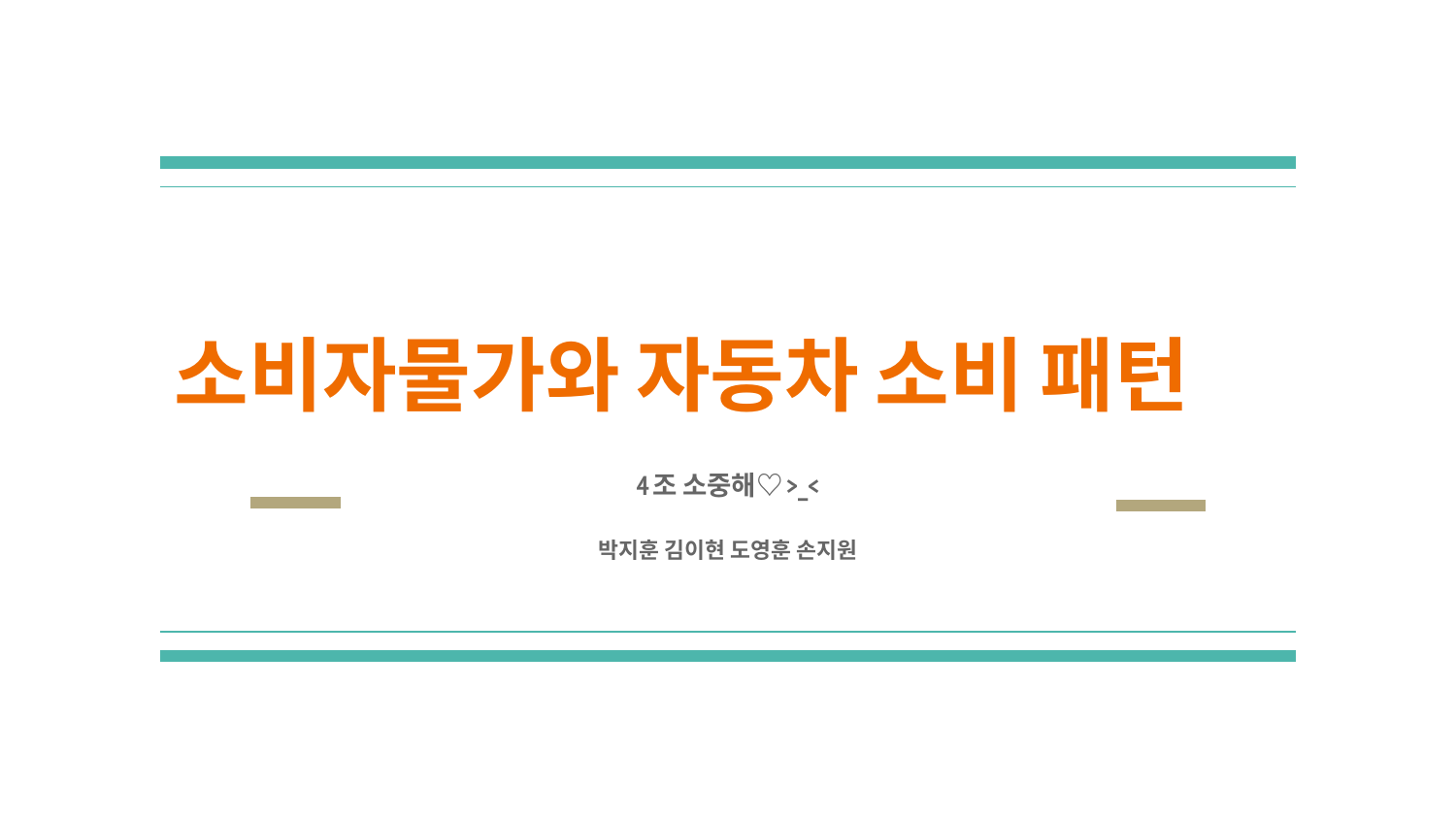

# 소비자물가와 자동차 소비 패턴
4조 소중해♡>_<

박지훈 김이현 도영훈 손지원